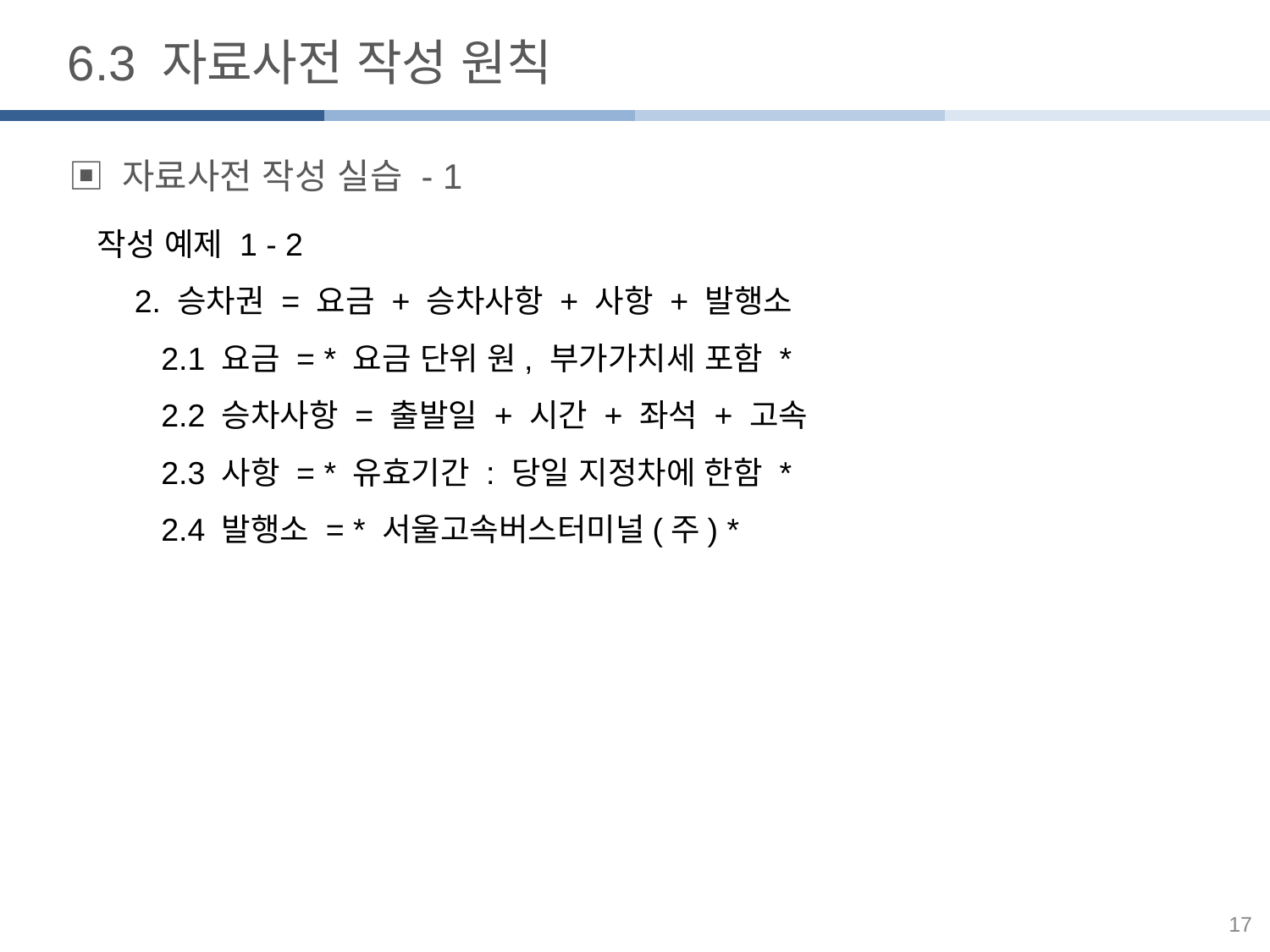

6.3 자료사전 작성 원칙
▣ 자료사전 작성 실습 - 1
작성 예제 1 - 2
2. 승차권 = 요금 + 승차사항 + 사항 + 발행소
   2.1 요금 = * 요금 단위 원, 부가가치세 포함 *
   2.2 승차사항 = 출발일 + 시간 + 좌석 + 고속
   2.3 사항 = * 유효기간 : 당일 지정차에 한함 *
   2.4 발행소 = * 서울고속버스터미널(주) *
17